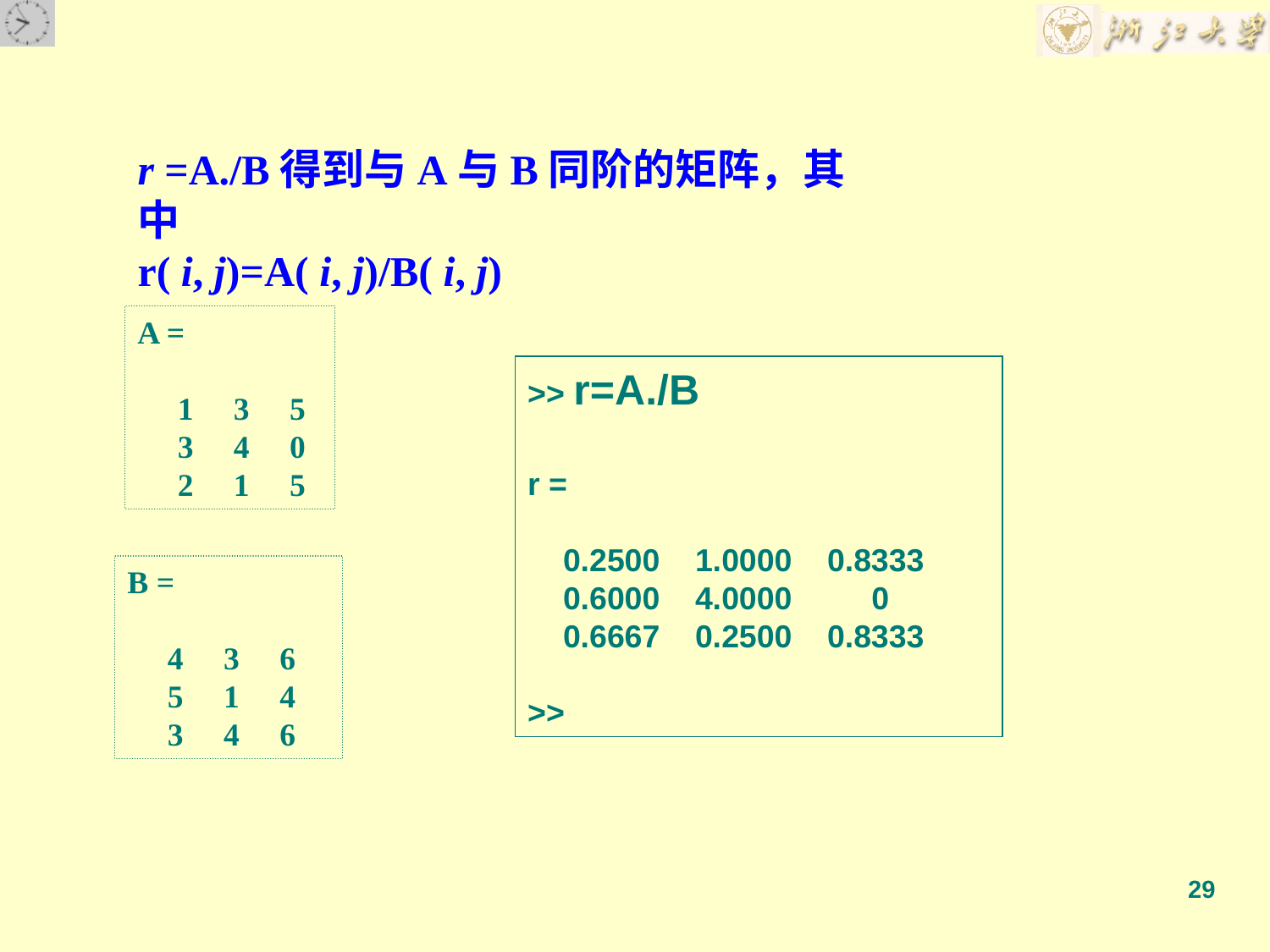

r =A./B得到与A与B同阶的矩阵，其中
r( i, j)=A( i, j)/B( i, j)
A =

     1     3     5
     3     4     0
     2     1     5
>> r=A./B

r =

    0.2500    1.0000    0.8333
    0.6000    4.0000         0
    0.6667    0.2500    0.8333

>>
B =

     4     3     6
     5     1     4
     3     4     6
29